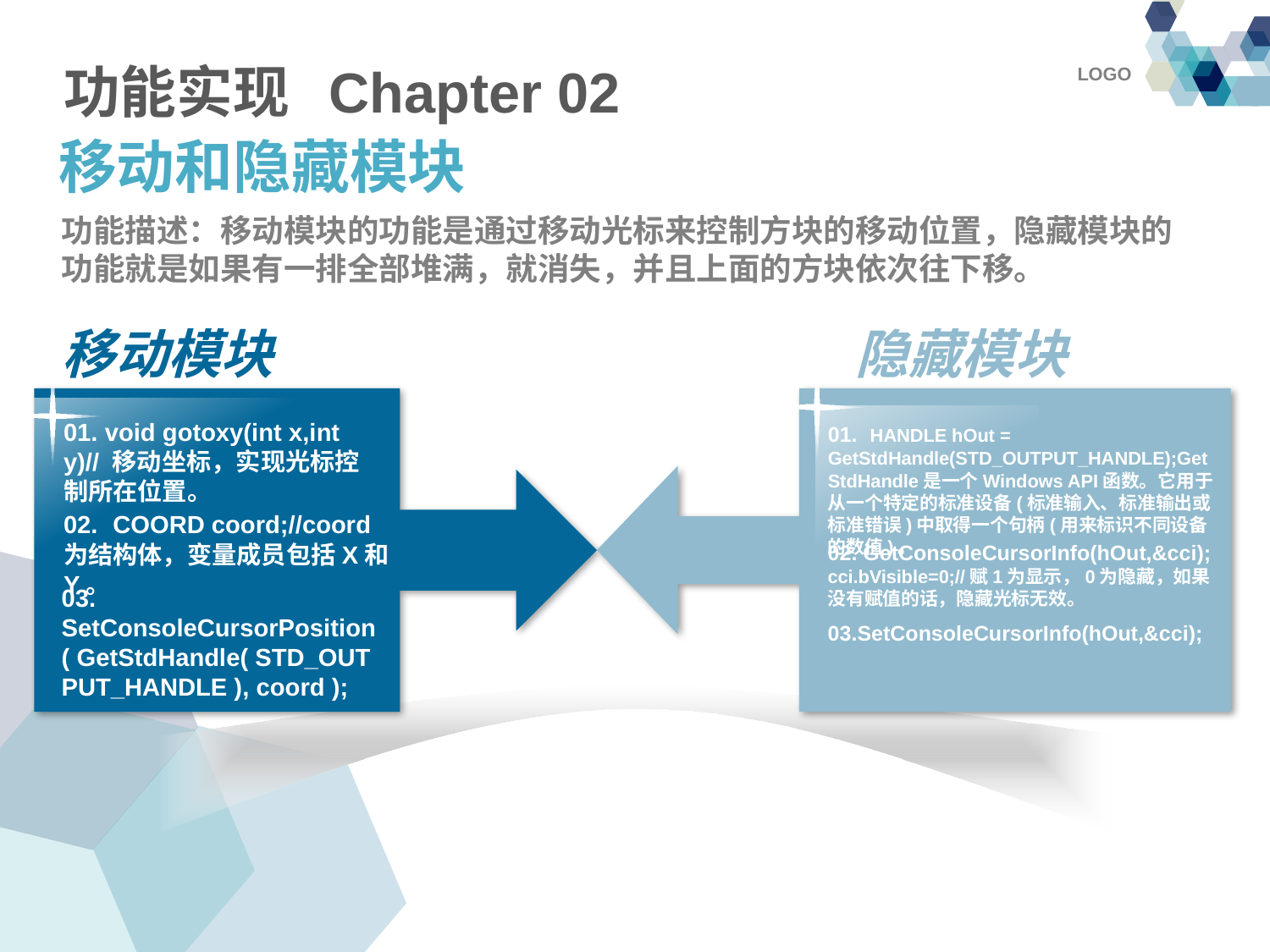

功能实现  Chapter 02
# 移动和隐藏模块
功能描述：移动模块的功能是通过移动光标来控制方块的移动位置，隐藏模块的功能就是如果有一排全部堆满，就消失，并且上面的方块依次往下移。
隐藏模块
移动模块

01. void gotoxy(int x,int y)// 移动坐标，实现光标控制所在位置。
01.  HANDLE hOut = GetStdHandle(STD_OUTPUT_HANDLE);GetStdHandle是一个Windows API函数。它用于从一个特定的标准设备(标准输入、标准输出或标准错误)中取得一个句柄(用来标识不同设备的数值)。
02.  COORD coord;//coord为结构体，变量成员包括X和Y。
02. GetConsoleCursorInfo(hOut,&cci); cci.bVisible=0;//赋1为显示，0为隐藏，如果没有赋值的话，隐藏光标无效。
03.  SetConsoleCursorPosition( GetStdHandle( STD_OUTPUT_HANDLE ), coord );
03.SetConsoleCursorInfo(hOut,&cci);